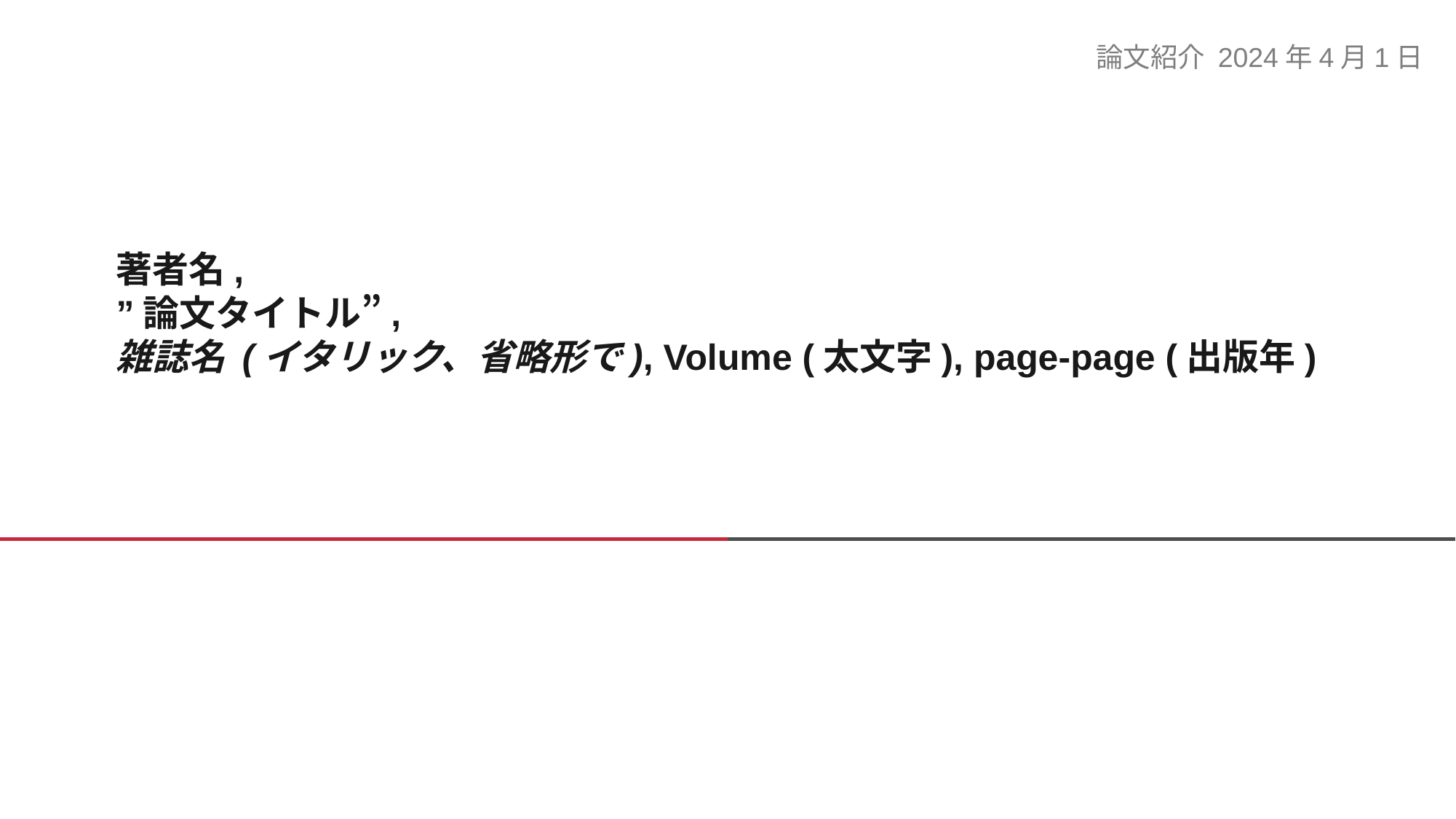

論文紹介 2024年4月1日
# 著者名, ”論文タイトル”, 雑誌名 (イタリック、省略形で), Volume (太文字), page-page (出版年)